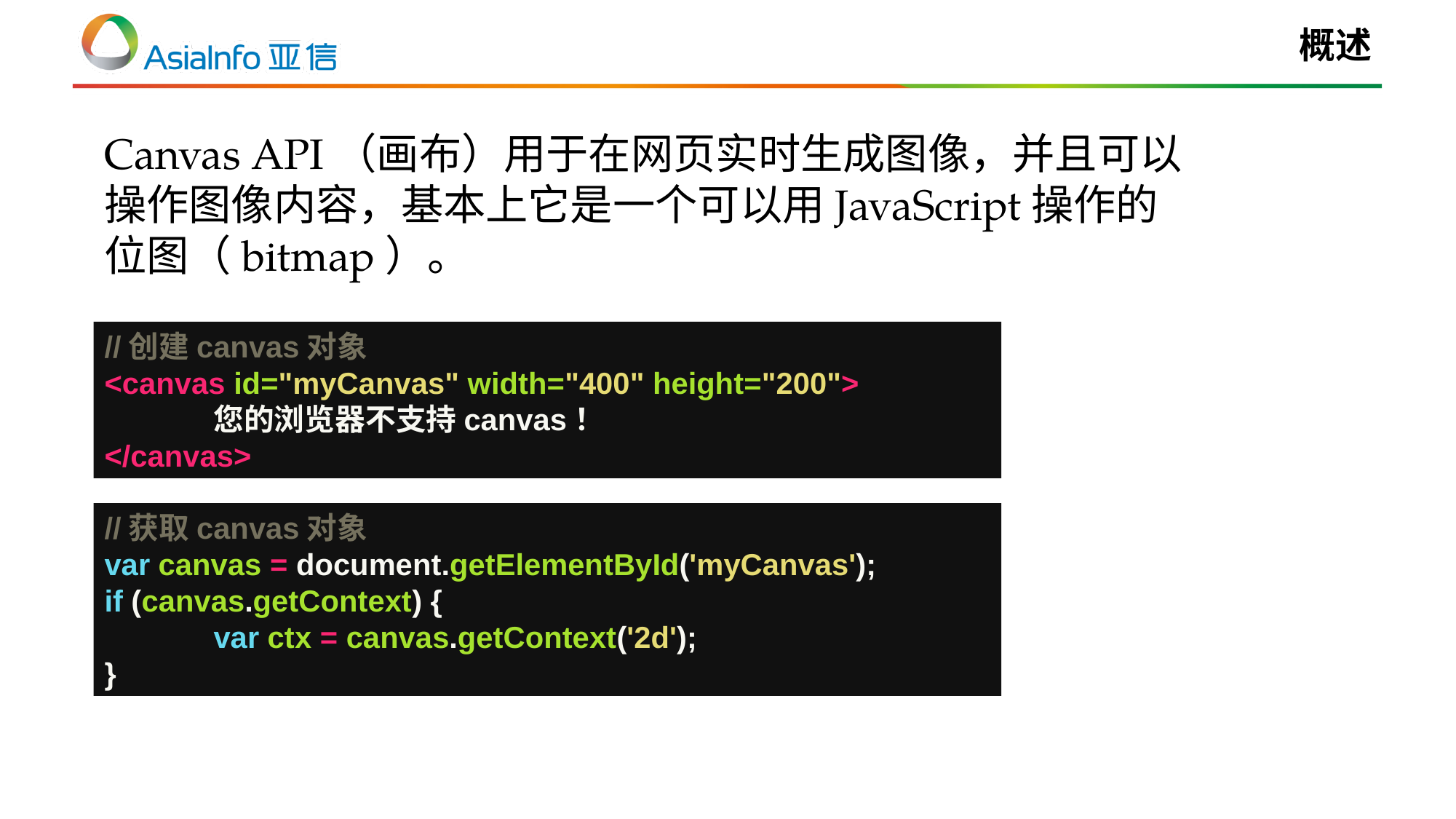

# 概述
Canvas API（画布）用于在网页实时生成图像，并且可以操作图像内容，基本上它是一个可以用JavaScript操作的位图（bitmap）。
//创建canvas对象
<canvas id="myCanvas" width="400" height="200">
	您的浏览器不支持canvas！
</canvas>
//获取canvas对象
var canvas = document.getElementById('myCanvas');
if (canvas.getContext) {
	var ctx = canvas.getContext('2d');
}